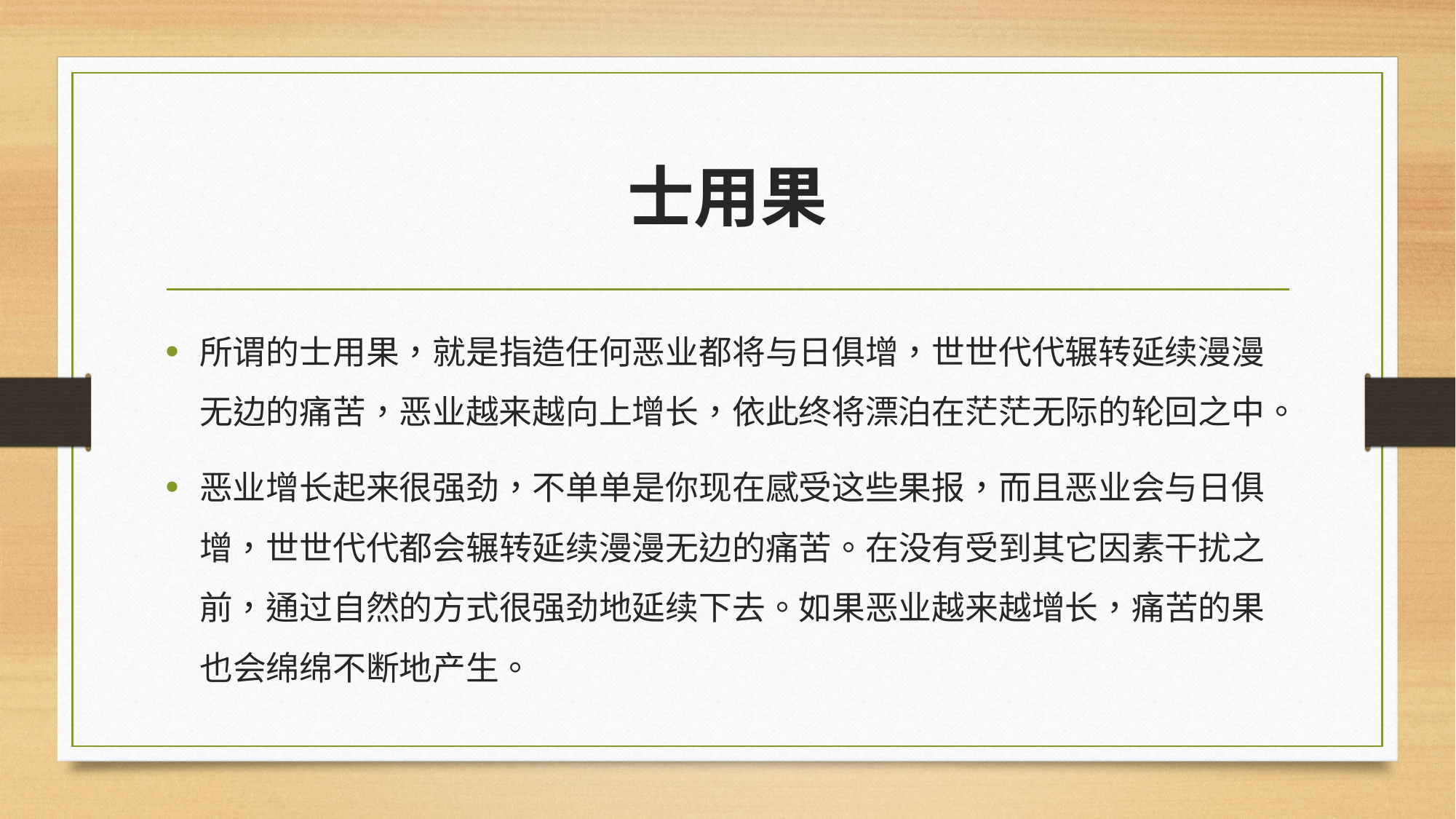

# 士用果
所谓的士用果，就是指造任何恶业都将与日俱增，世世代代辗转延续漫漫无边的痛苦，恶业越来越向上增长，依此终将漂泊在茫茫无际的轮回之中。
恶业增长起来很强劲，不单单是你现在感受这些果报，而且恶业会与日俱增，世世代代都会辗转延续漫漫无边的痛苦。在没有受到其它因素干扰之前，通过自然的方式很强劲地延续下去。如果恶业越来越增长，痛苦的果也会绵绵不断地产生。